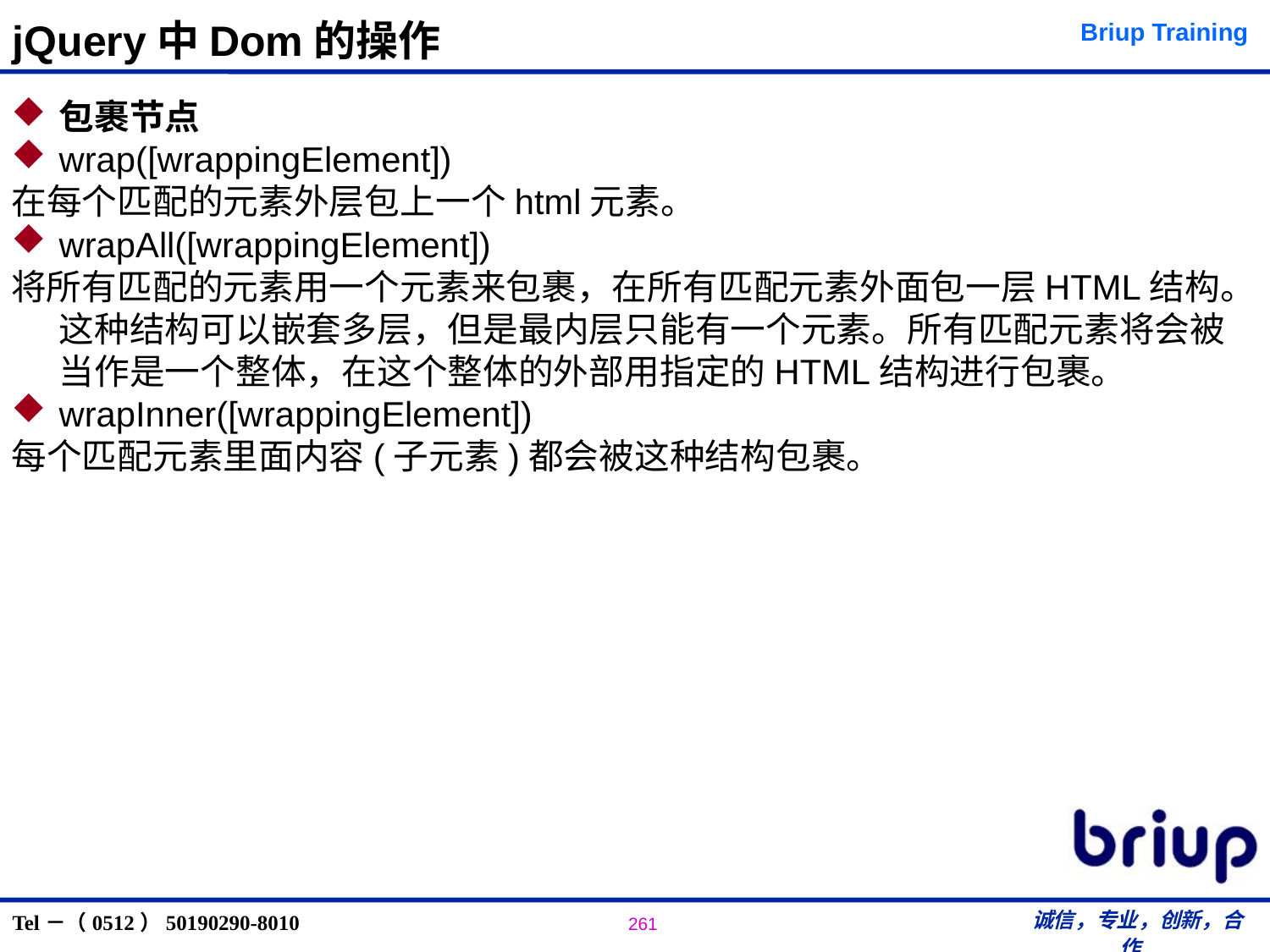

# jQuery中Dom的操作
包裹节点
wrap([wrappingElement])
在每个匹配的元素外层包上一个html元素。
wrapAll([wrappingElement])
将所有匹配的元素用一个元素来包裹，在所有匹配元素外面包一层HTML结构。这种结构可以嵌套多层，但是最内层只能有一个元素。所有匹配元素将会被当作是一个整体，在这个整体的外部用指定的HTML结构进行包裹。
wrapInner([wrappingElement])
每个匹配元素里面内容(子元素)都会被这种结构包裹。